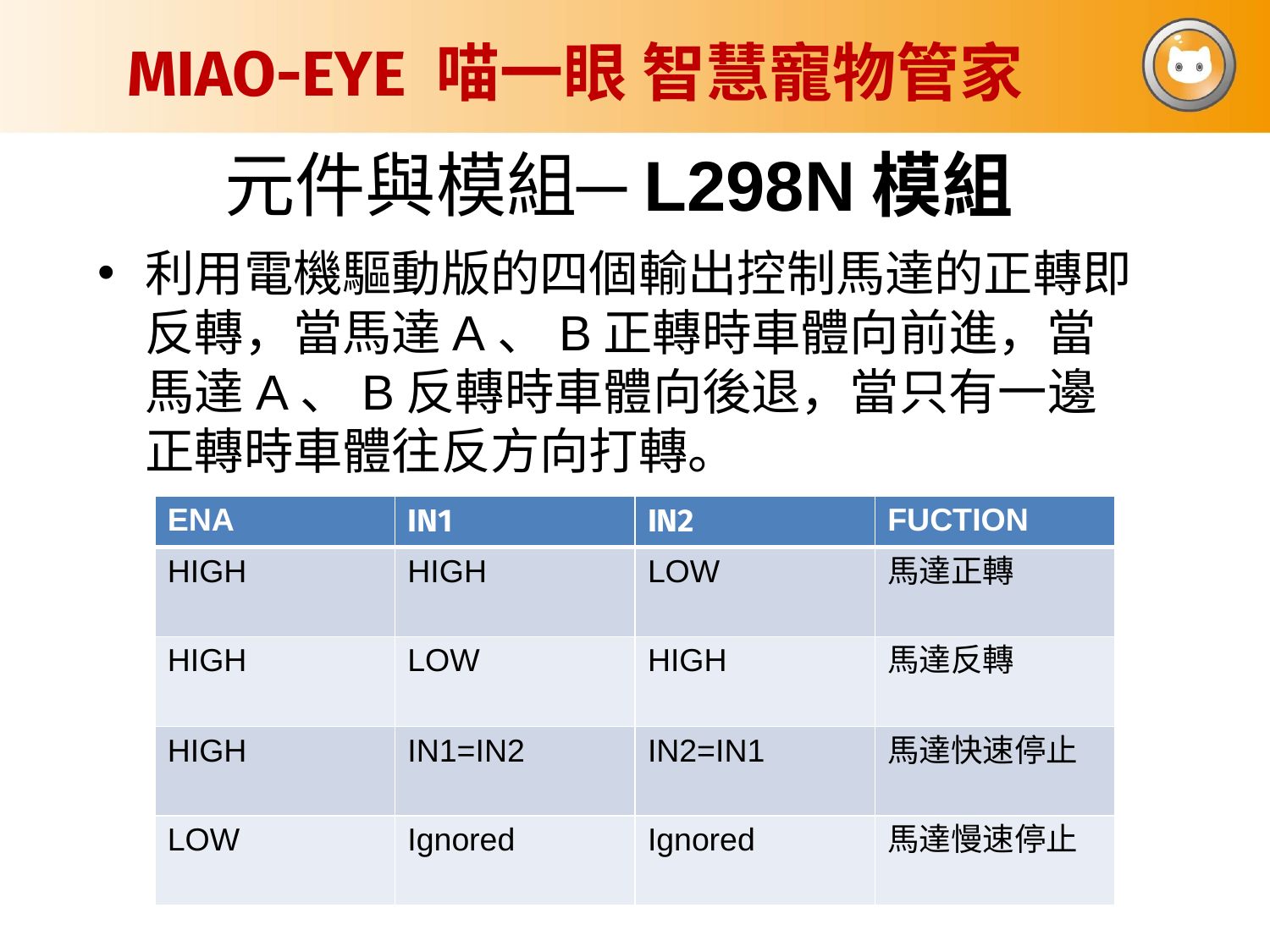

MIAO-EYE 喵一眼 智慧寵物管家
# 元件與模組─L298N模組
利用電機驅動版的四個輸出控制馬達的正轉即反轉，當馬達A、B正轉時車體向前進，當馬達A、B反轉時車體向後退，當只有一邊正轉時車體往反方向打轉。
| ENA | IN1 | IN2 | FUCTION |
| --- | --- | --- | --- |
| HIGH | HIGH | LOW | 馬達正轉 |
| HIGH | LOW | HIGH | 馬達反轉 |
| HIGH | IN1=IN2 | IN2=IN1 | 馬達快速停止 |
| LOW | Ignored | Ignored | 馬達慢速停止 |